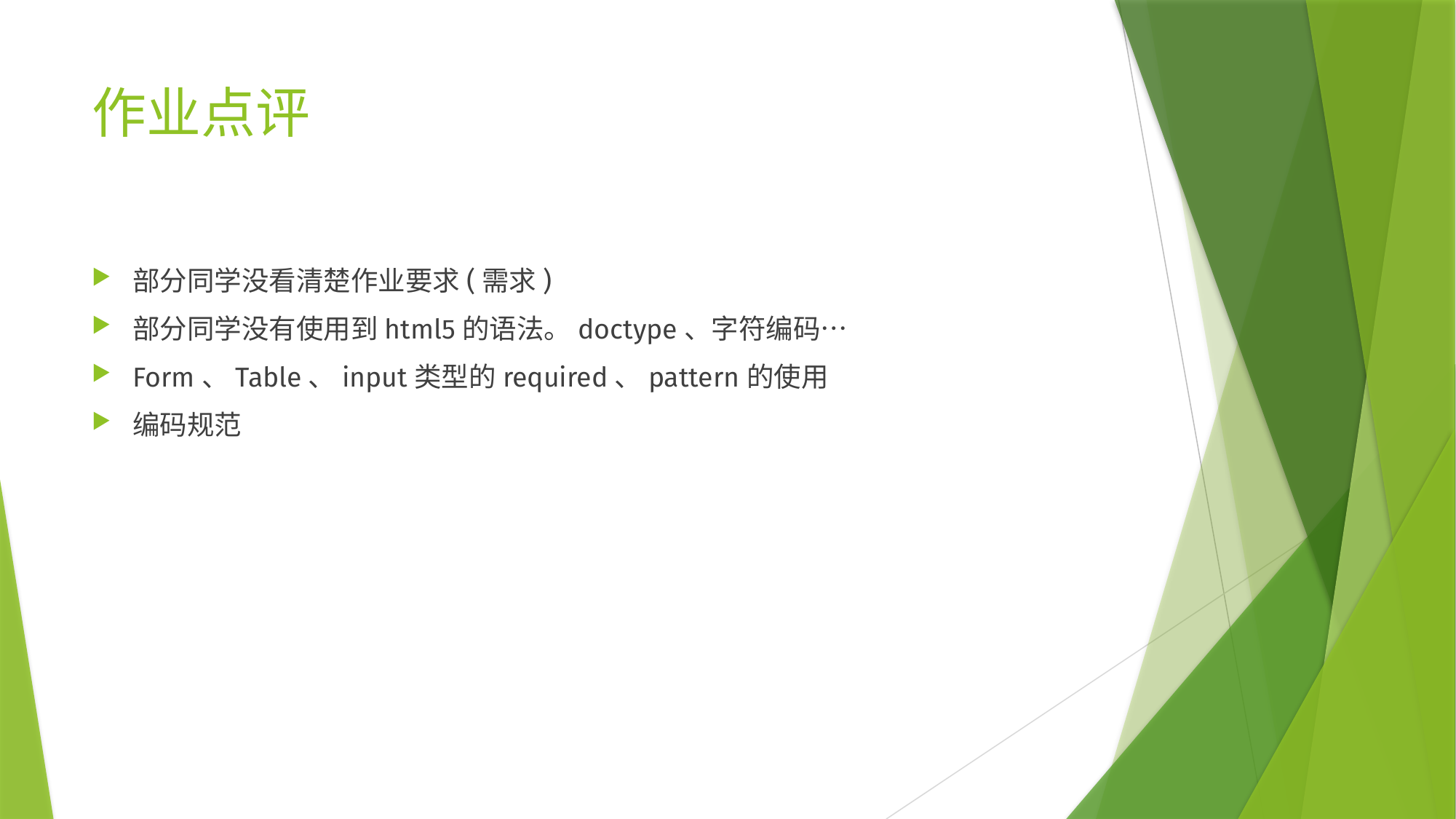

# 作业点评
部分同学没看清楚作业要求(需求)
部分同学没有使用到html5的语法。doctype、字符编码…
Form、Table、input类型的required、pattern的使用
编码规范